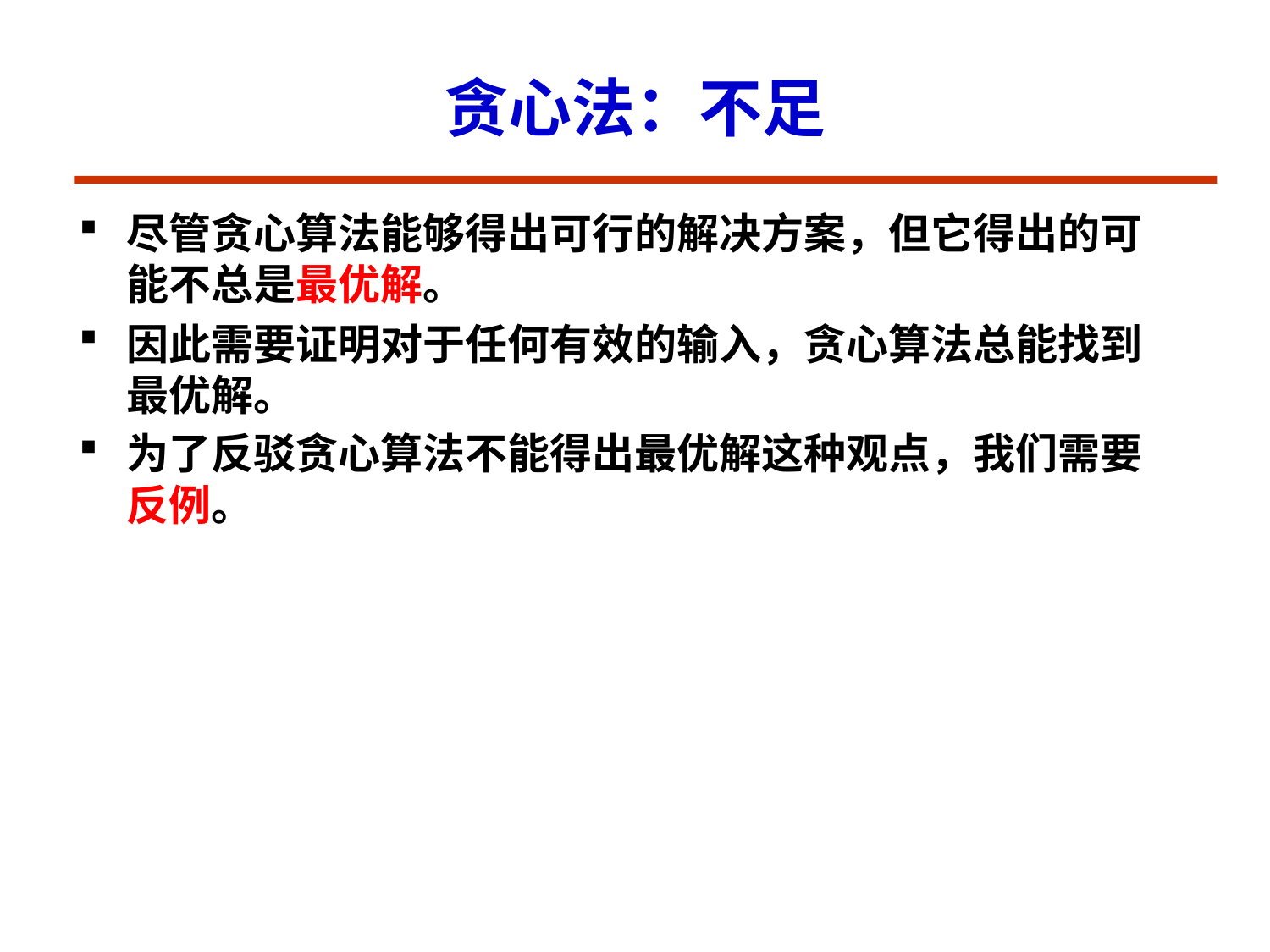

# 贪心法：不足
尽管贪心算法能够得出可行的解决方案，但它得出的可能不总是最优解。
因此需要证明对于任何有效的输入，贪心算法总能找到最优解。
为了反驳贪心算法不能得出最优解这种观点，我们需要反例。